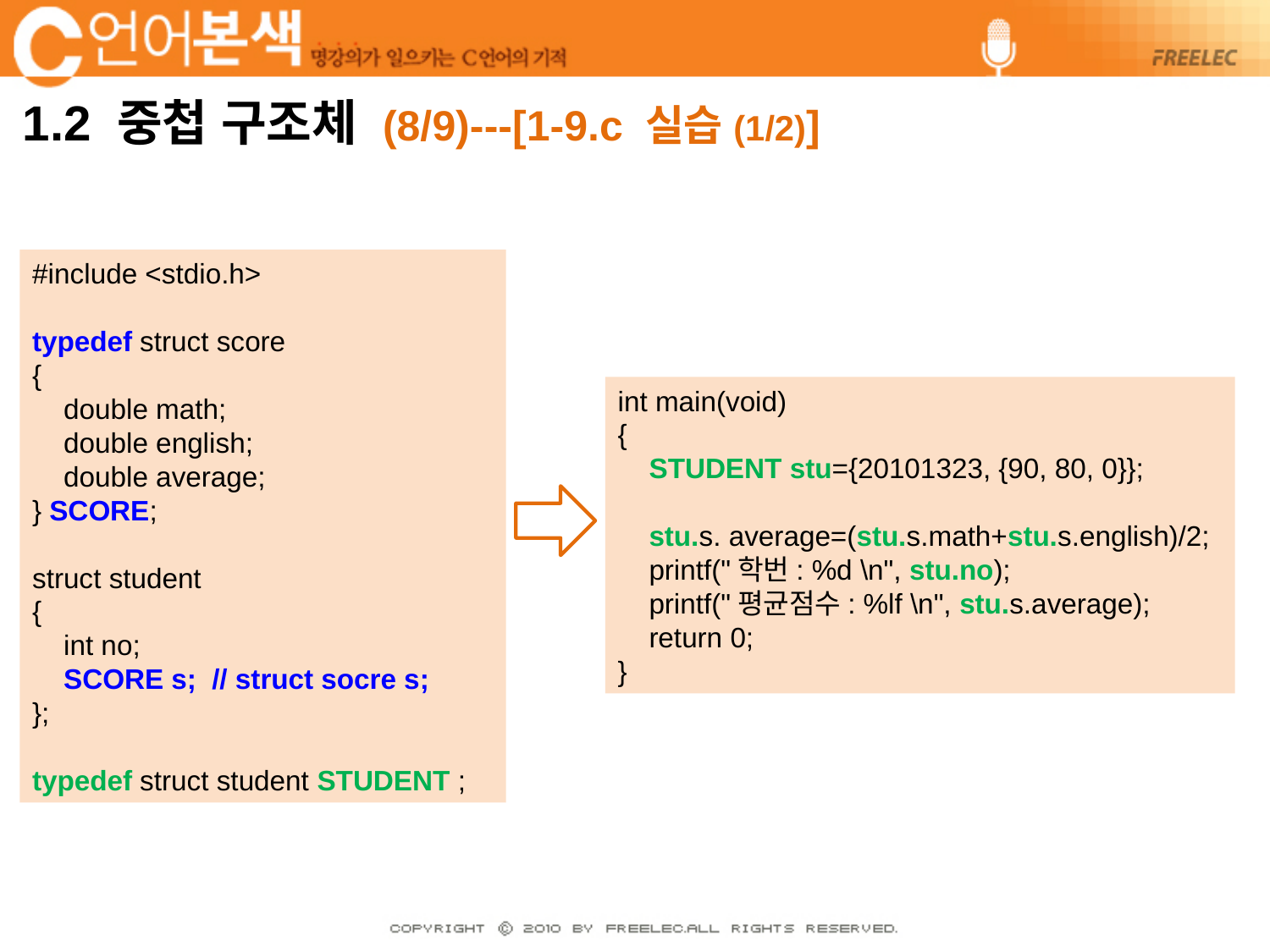

# 1.2 중첩 구조체 (8/9)---[1-9.c 실습(1/2)]
#include <stdio.h>

typedef struct score
{
    double math;
    double english;
    double average;
} SCORE;

struct student
{
    int no;
    SCORE s;  // struct socre s;
};

typedef struct student STUDENT ;
int main(void)
{
    STUDENT stu={20101323, {90, 80, 0}};

    stu.s. average=(stu.s.math+stu.s.english)/2;
    printf("학번: %d \n", stu.no);
    printf("평균점수: %lf \n", stu.s.average);
    return 0;
}